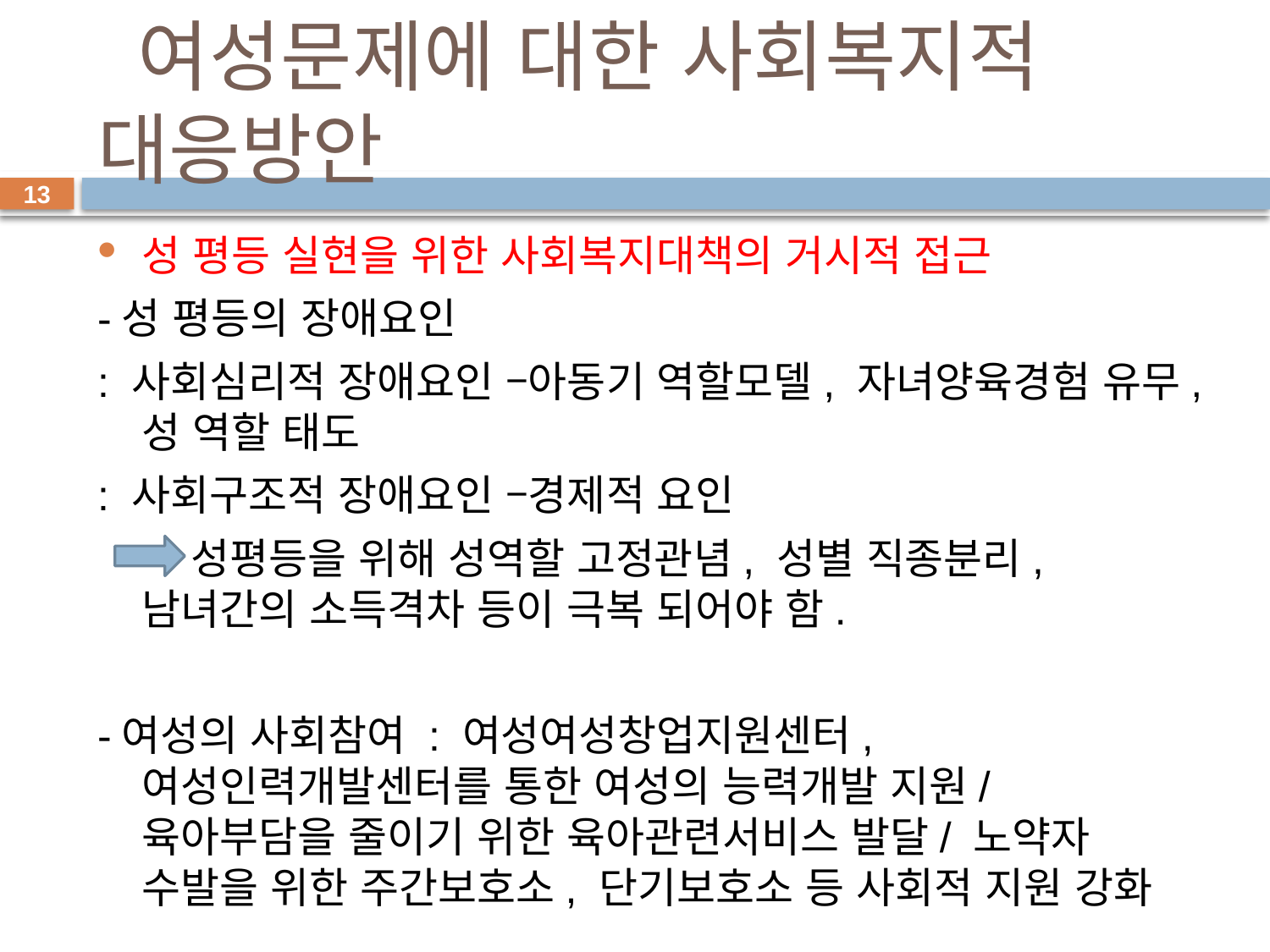

# 여성문제에 대한 사회복지적 대응방안
13
성 평등 실현을 위한 사회복지대책의 거시적 접근
-성 평등의 장애요인
: 사회심리적 장애요인 –아동기 역할모델, 자녀양육경험 유무, 성 역할 태도
: 사회구조적 장애요인 –경제적 요인
       성평등을 위해 성역할 고정관념, 성별 직종분리, 남녀간의 소득격차 등이 극복 되어야 함.

-여성의 사회참여 : 여성여성창업지원센터, 여성인력개발센터를 통한 여성의 능력개발 지원/ 육아부담을 줄이기 위한 육아관련서비스 발달/ 노약자 수발을 위한 주간보호소, 단기보호소 등 사회적 지원 강화